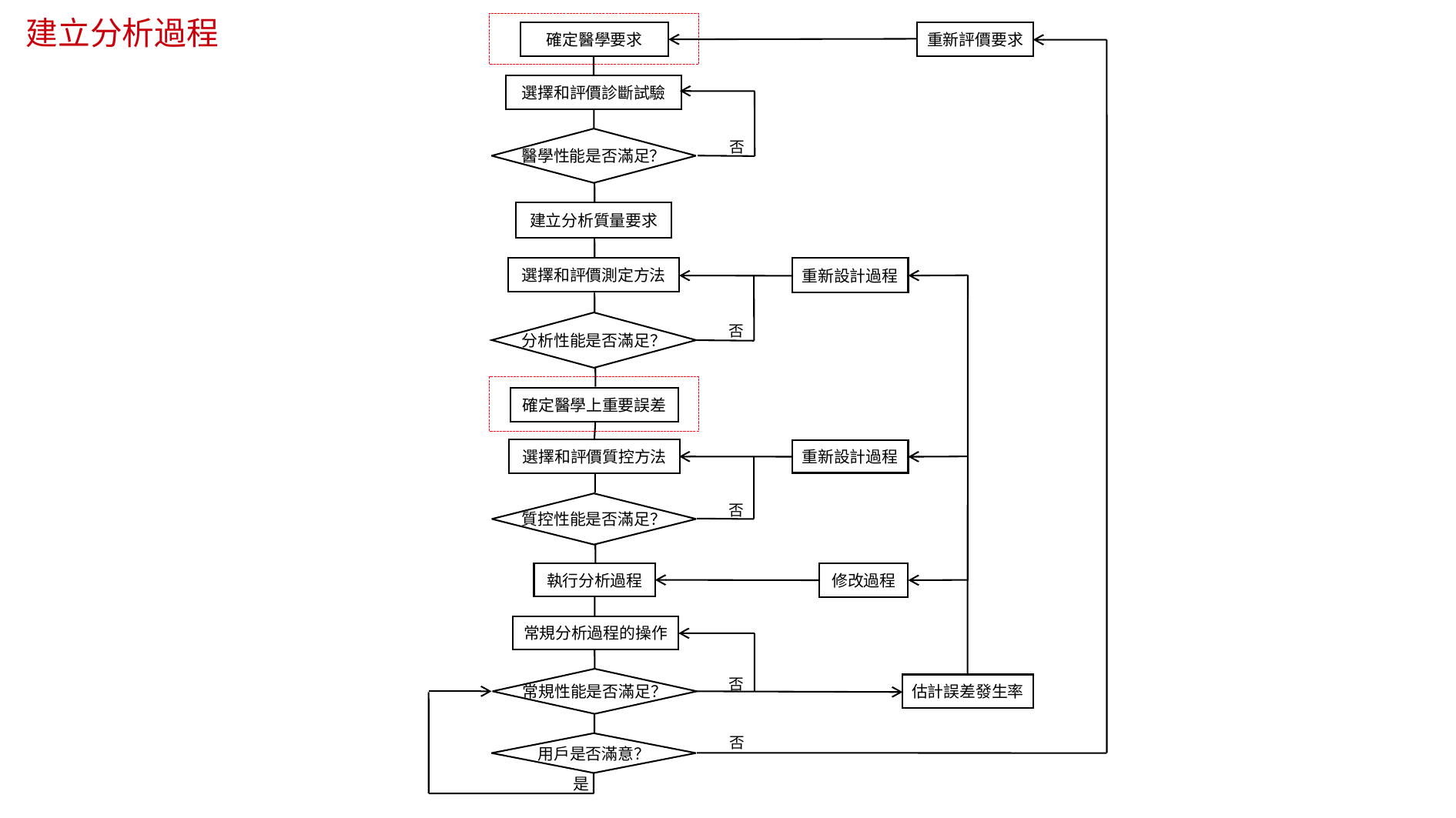

建立分析過程

確定醫學要求
重新評價要求

選擇和評價診斷試驗

醫學性能是否滿足？
否

建立分析質量要求

選擇和評價測定方法
重新設計過程

分析性能是否滿足？
否

確定醫學上重要誤差

選擇和評價質控方法
重新設計過程

質控性能是否滿足？
否

執行分析過程
修改過程

常規分析過程的操作

否
常規性能是否滿足？
估計誤差發生率

否
用戶是否滿意？

是